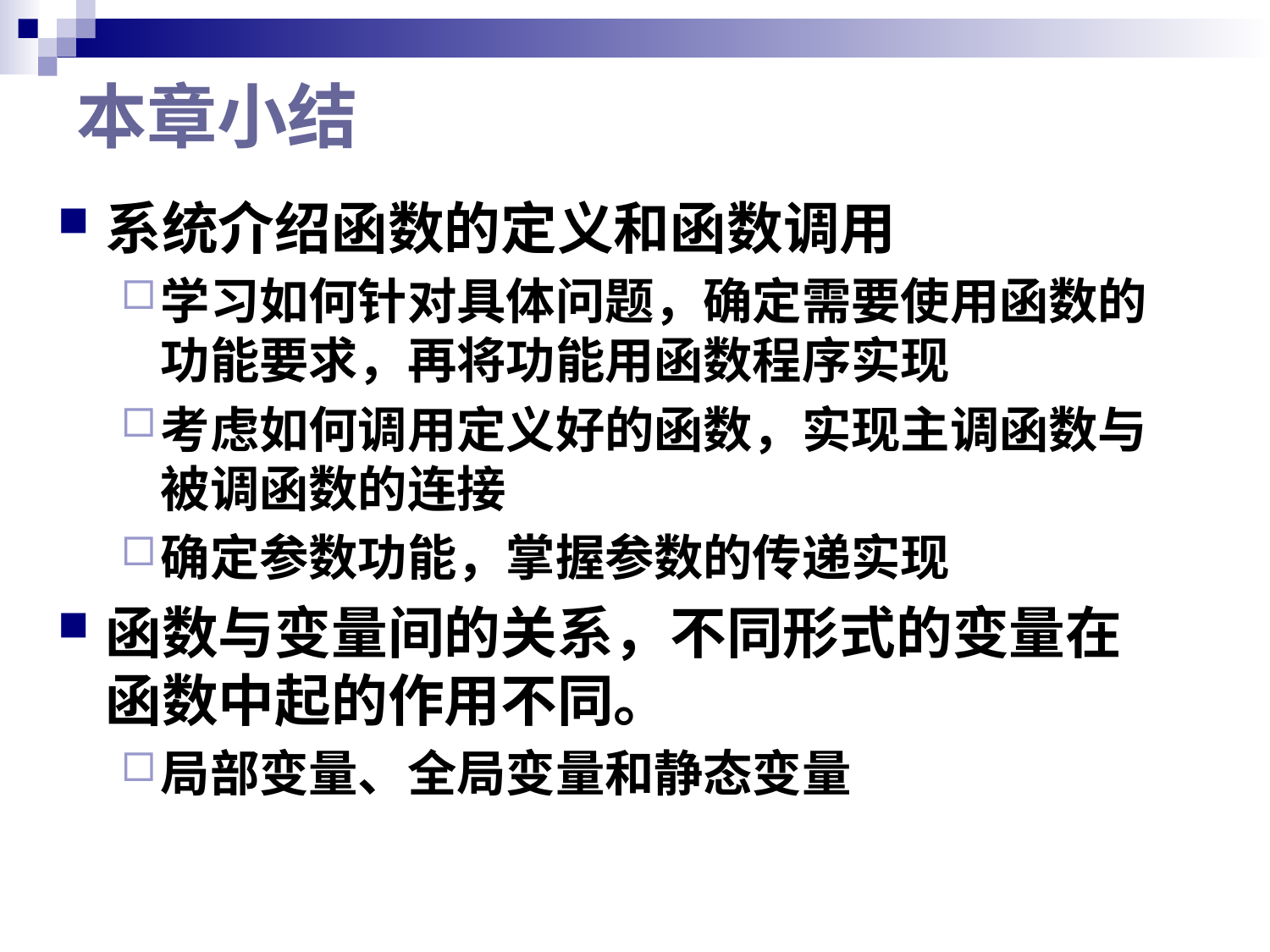

# 本章小结
系统介绍函数的定义和函数调用
学习如何针对具体问题，确定需要使用函数的功能要求，再将功能用函数程序实现
考虑如何调用定义好的函数，实现主调函数与被调函数的连接
确定参数功能，掌握参数的传递实现
函数与变量间的关系，不同形式的变量在函数中起的作用不同。
局部变量、全局变量和静态变量